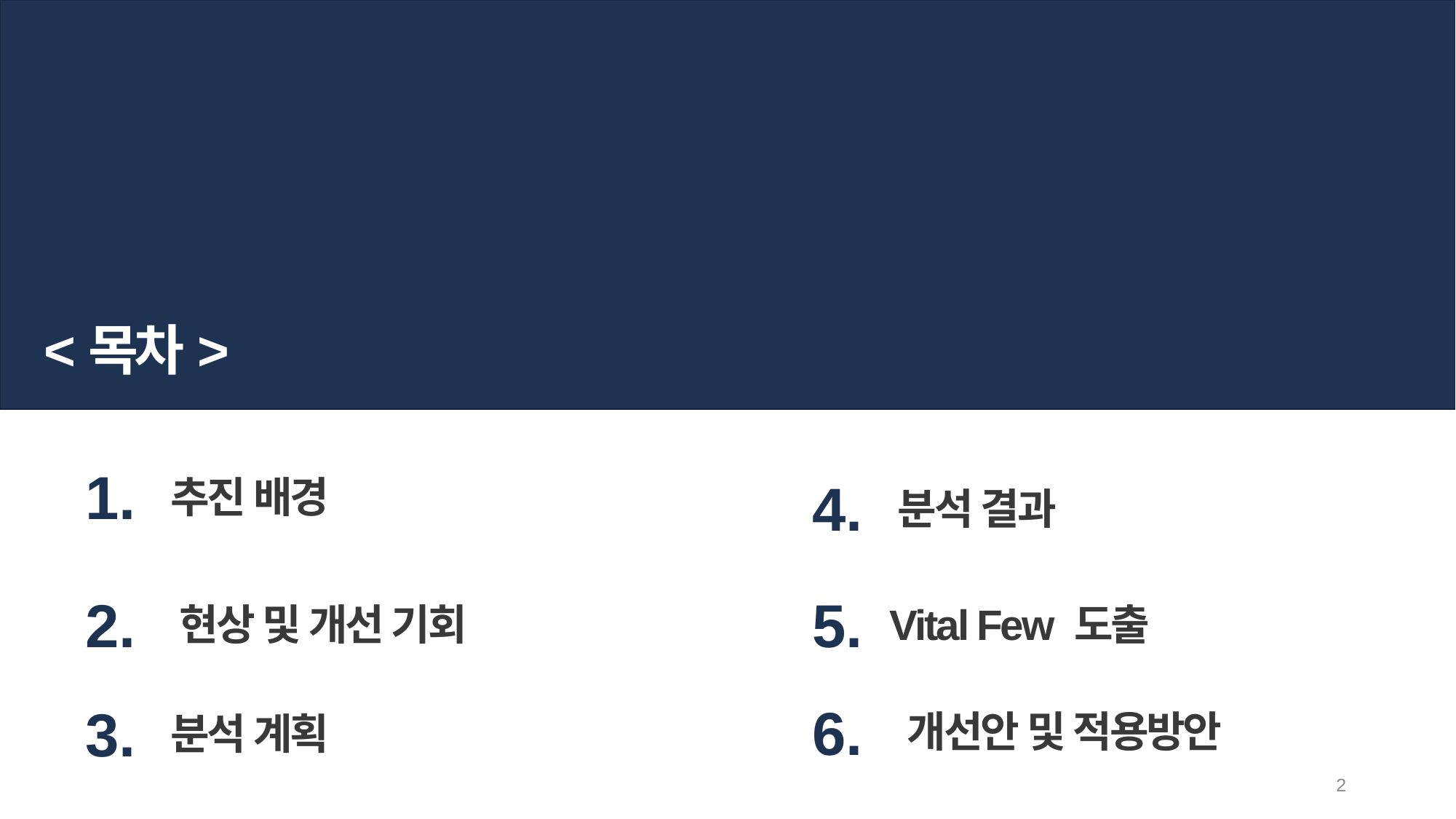

<목차>
1.
추진 배경

4.
분석 결과
2.
현상 및 개선 기회
5.
Vital Few 도출
6.
개선안 및 적용방안
3.
분석 계획
2